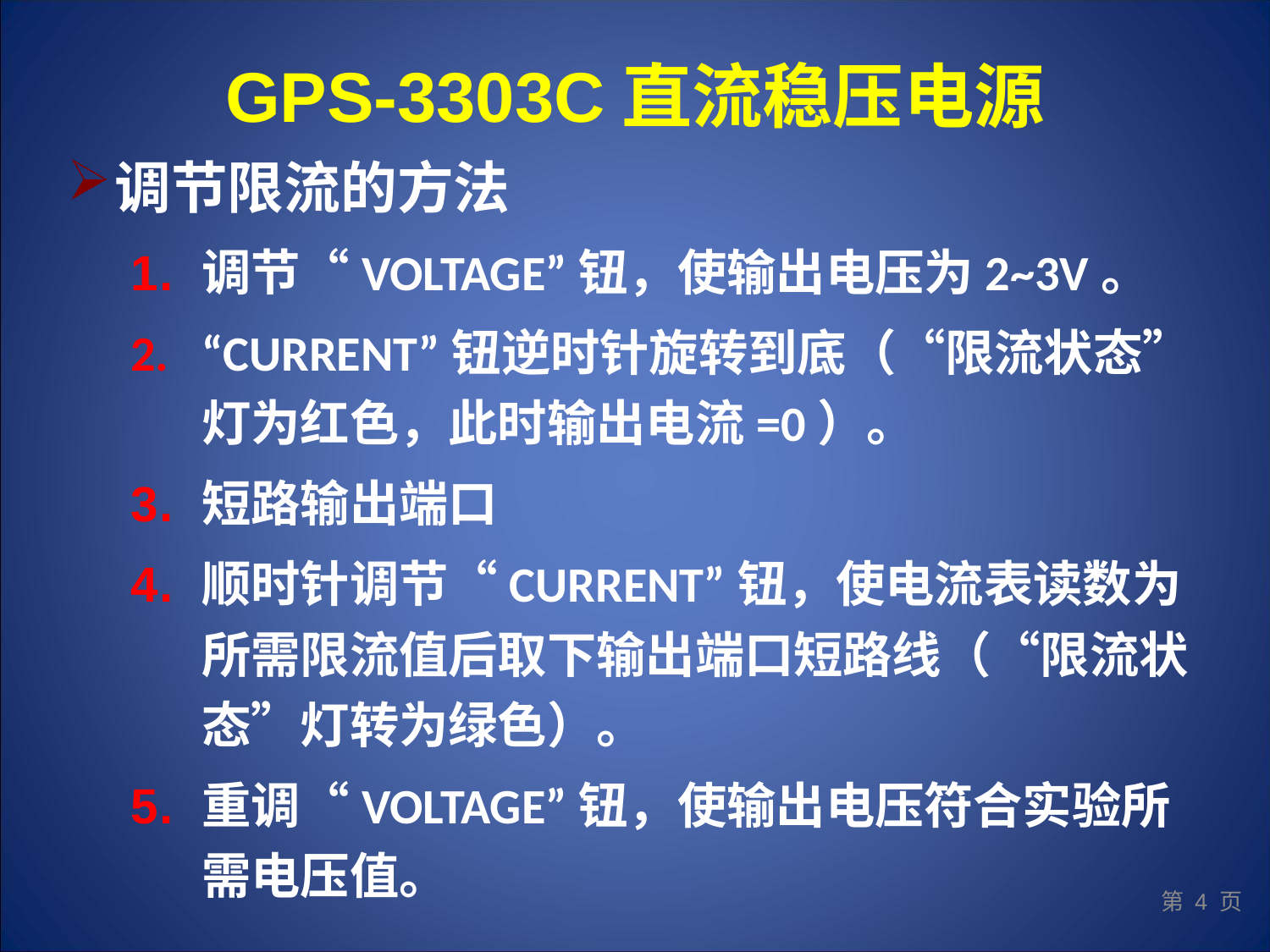

# GPS-3303C直流稳压电源
调节限流的方法
调节“VOLTAGE”钮，使输出电压为2~3V。
“CURRENT”钮逆时针旋转到底（“限流状态”灯为红色，此时输出电流=0）。
短路输出端口
顺时针调节“CURRENT”钮，使电流表读数为所需限流值后取下输出端口短路线（“限流状态”灯转为绿色）。
重调“VOLTAGE”钮，使输出电压符合实验所需电压值。
第 4 页